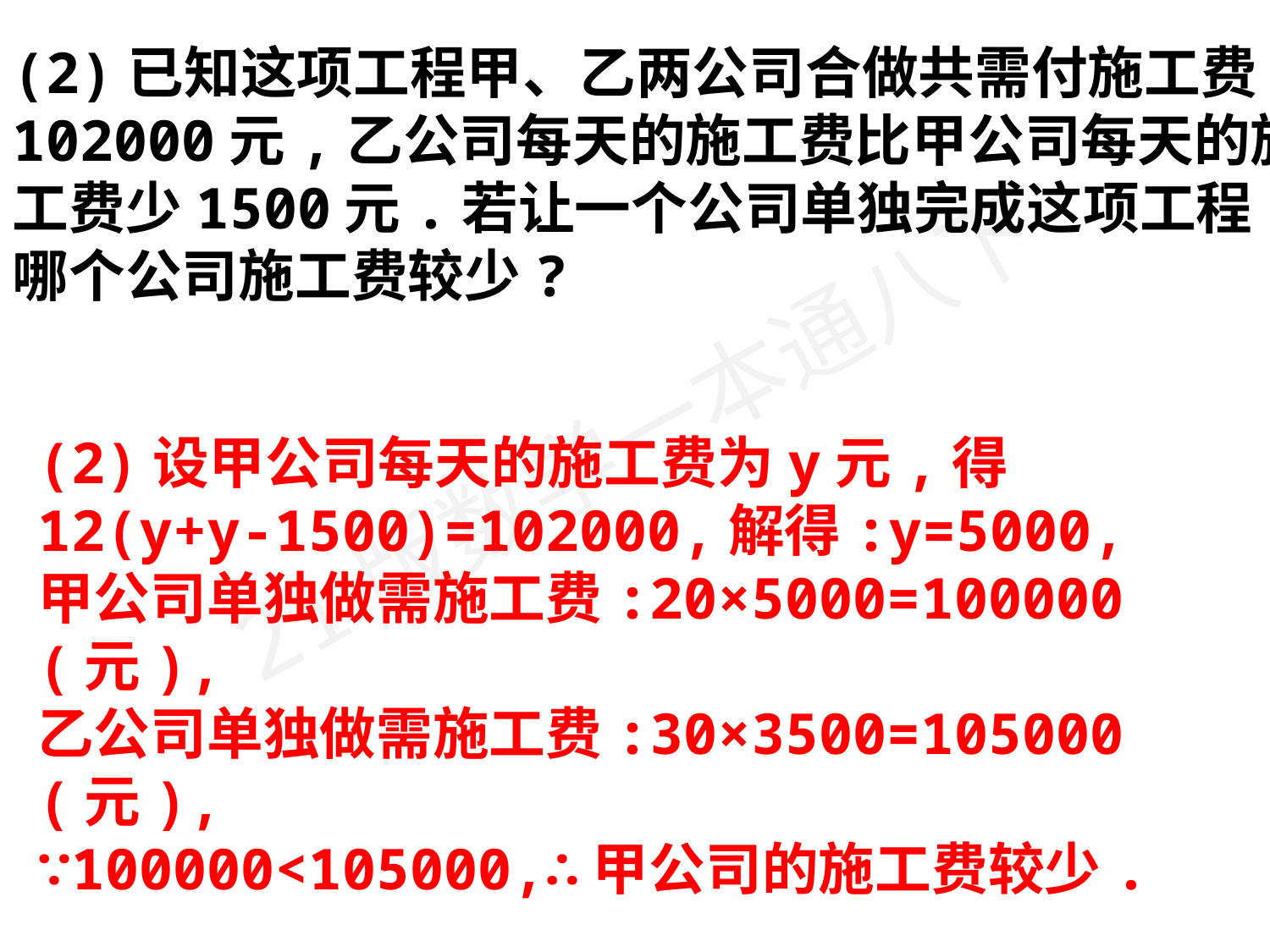

(2)已知这项工程甲、乙两公司合做共需付施工费102000元,乙公司每天的施工费比甲公司每天的施工费少1500元.若让一个公司单独完成这项工程,哪个公司施工费较少?
(2)设甲公司每天的施工费为y元,得
12(y+y-1500)=102000,解得:y=5000,
甲公司单独做需施工费:20×5000=100000(元),
乙公司单独做需施工费:30×3500=105000 (元),
∵100000<105000,∴甲公司的施工费较少.